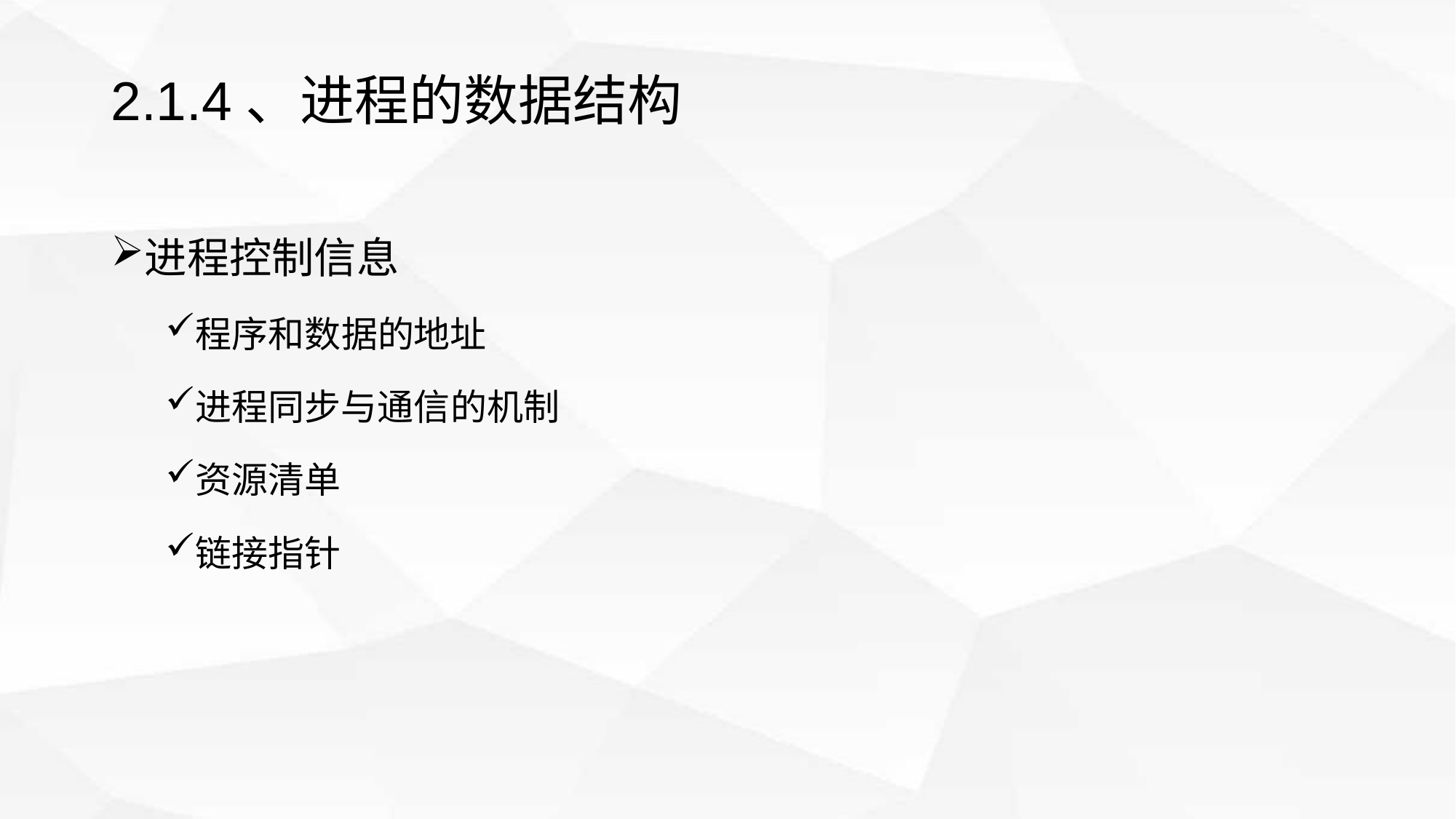

# 2.1.4、进程的数据结构
进程控制信息
程序和数据的地址
进程同步与通信的机制
资源清单
链接指针